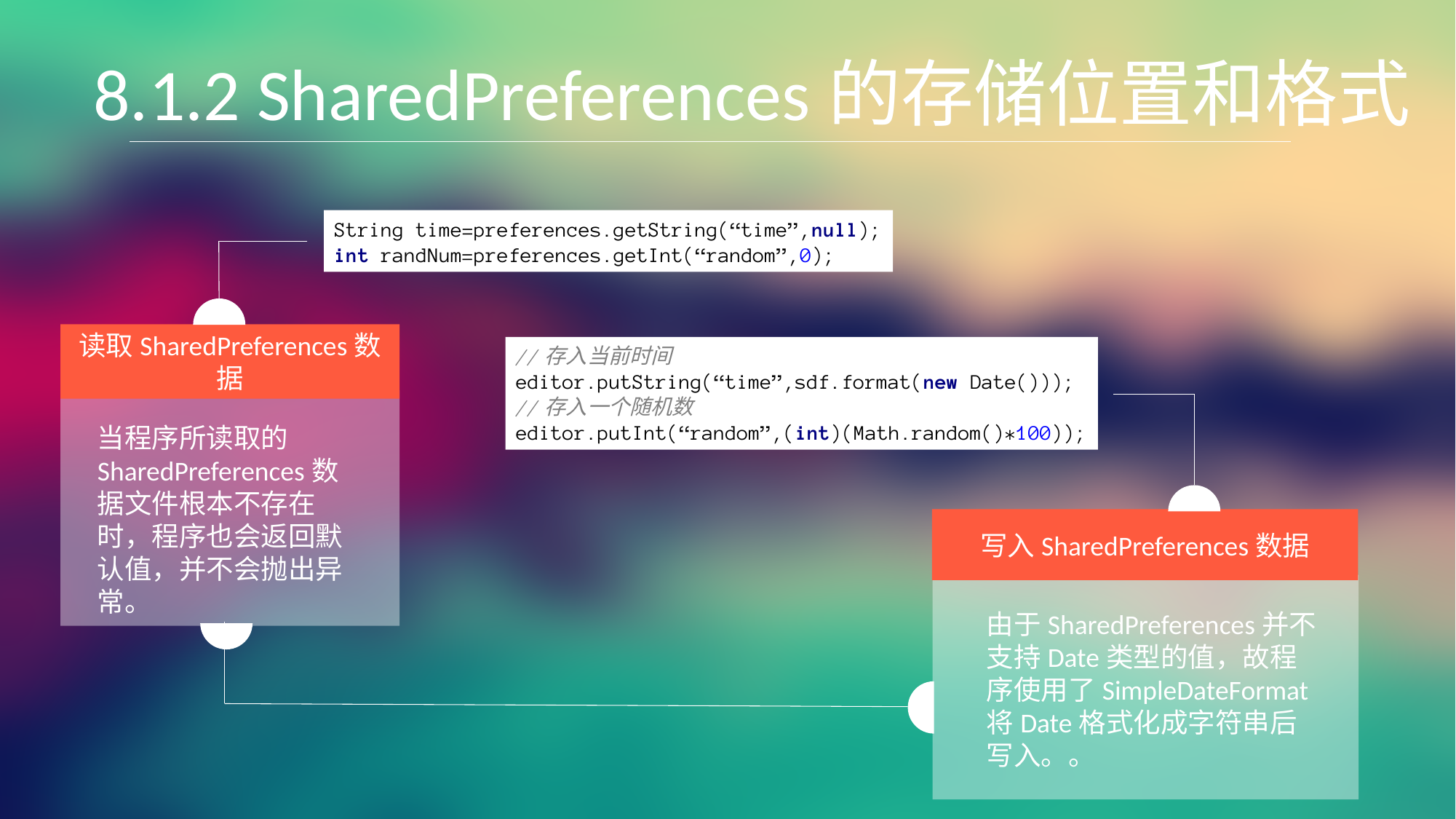

8.1.2 SharedPreferences的存储位置和格式
String time=preferences.getString(“time”,null);
int randNum=preferences.getInt(“random”,0);

读取SharedPreferences数据

//存入当前时间
editor.putString(“time”,sdf.format(new Date()));
//存入一个随机数
editor.putInt(“random”,(int)(Math.random()*100));
当程序所读取的SharedPreferences数据文件根本不存在时，程序也会返回默认值，并不会抛出异常。

写入SharedPreferences数据

由于SharedPreferences并不支持Date类型的值，故程序使用了SimpleDateFormat将Date格式化成字符串后写入。。